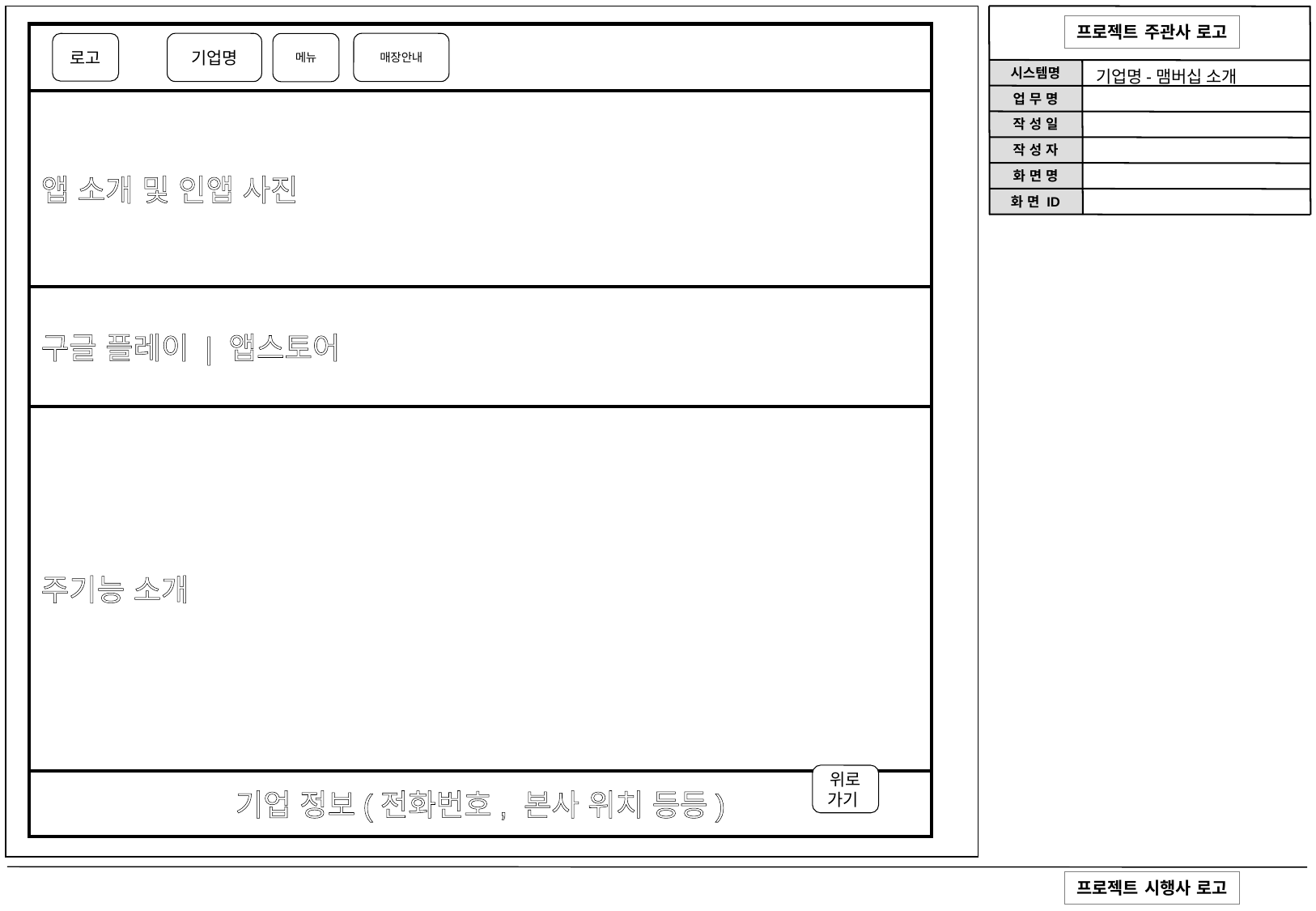

기업명
매장안내
로고
메뉴
기업명-맴버십 소개

앱 소개 및 인앱 사진
구글 플레이 | 앱스토어
주기능 소개
위로가기
기업 정보(전화번호, 본사 위치 등등)